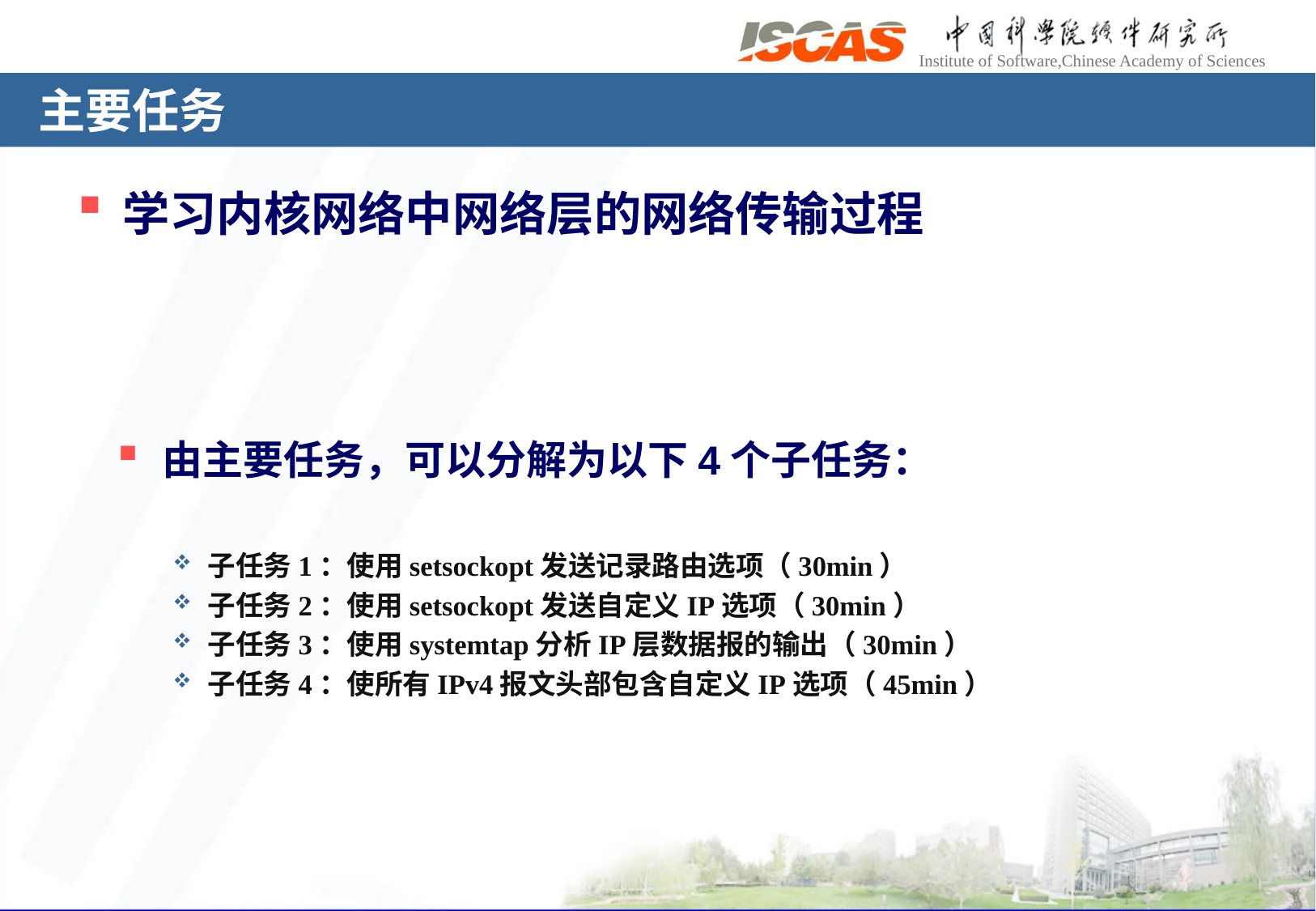

# 主要任务
学习内核网络中网络层的网络传输过程
由主要任务，可以分解为以下4个子任务：

子任务1：使用setsockopt发送记录路由选项（30min）
子任务2：使用setsockopt发送自定义IP选项（30min）
子任务3：使用systemtap分析IP层数据报的输出（30min）
子任务4：使所有IPv4报文头部包含自定义IP选项（45min）